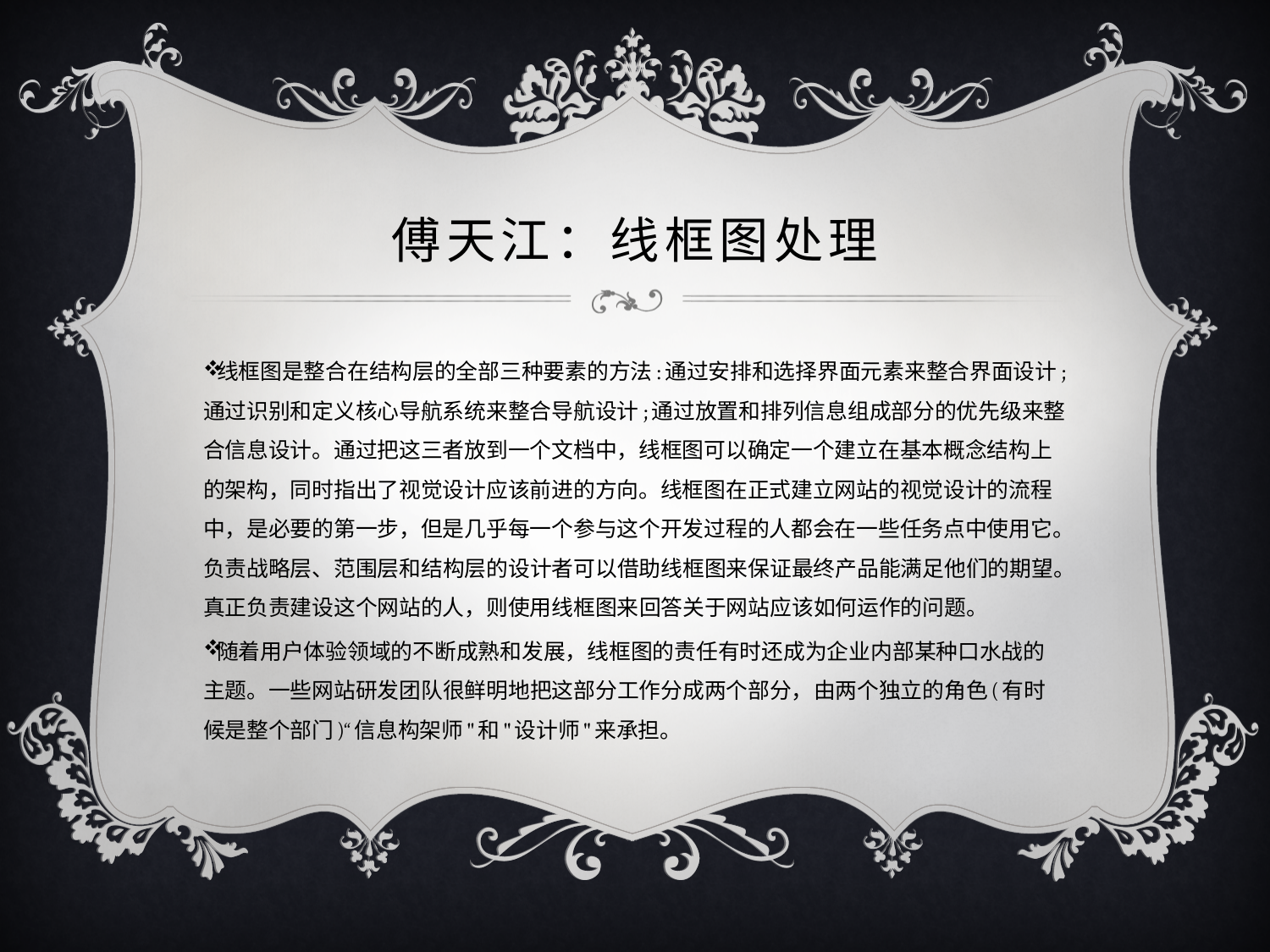

# 傅天江：线框图处理
线框图是整合在结构层的全部三种要素的方法:通过安排和选择界面元素来整合界面设计;通过识别和定义核心导航系统来整合导航设计;通过放置和排列信息组成部分的优先级来整合信息设计。通过把这三者放到一个文档中，线框图可以确定一个建立在基本概念结构上的架构，同时指出了视觉设计应该前进的方向。线框图在正式建立网站的视觉设计的流程中，是必要的第一步，但是几乎每一个参与这个开发过程的人都会在一些任务点中使用它。负责战略层、范围层和结构层的设计者可以借助线框图来保证最终产品能满足他们的期望。真正负责建设这个网站的人，则使用线框图来回答关于网站应该如何运作的问题。
随着用户体验领域的不断成熟和发展，线框图的责任有时还成为企业内部某种口水战的主题。一些网站研发团队很鲜明地把这部分工作分成两个部分，由两个独立的角色(有时候是整个部门)“信息构架师"和"设计师"来承担。